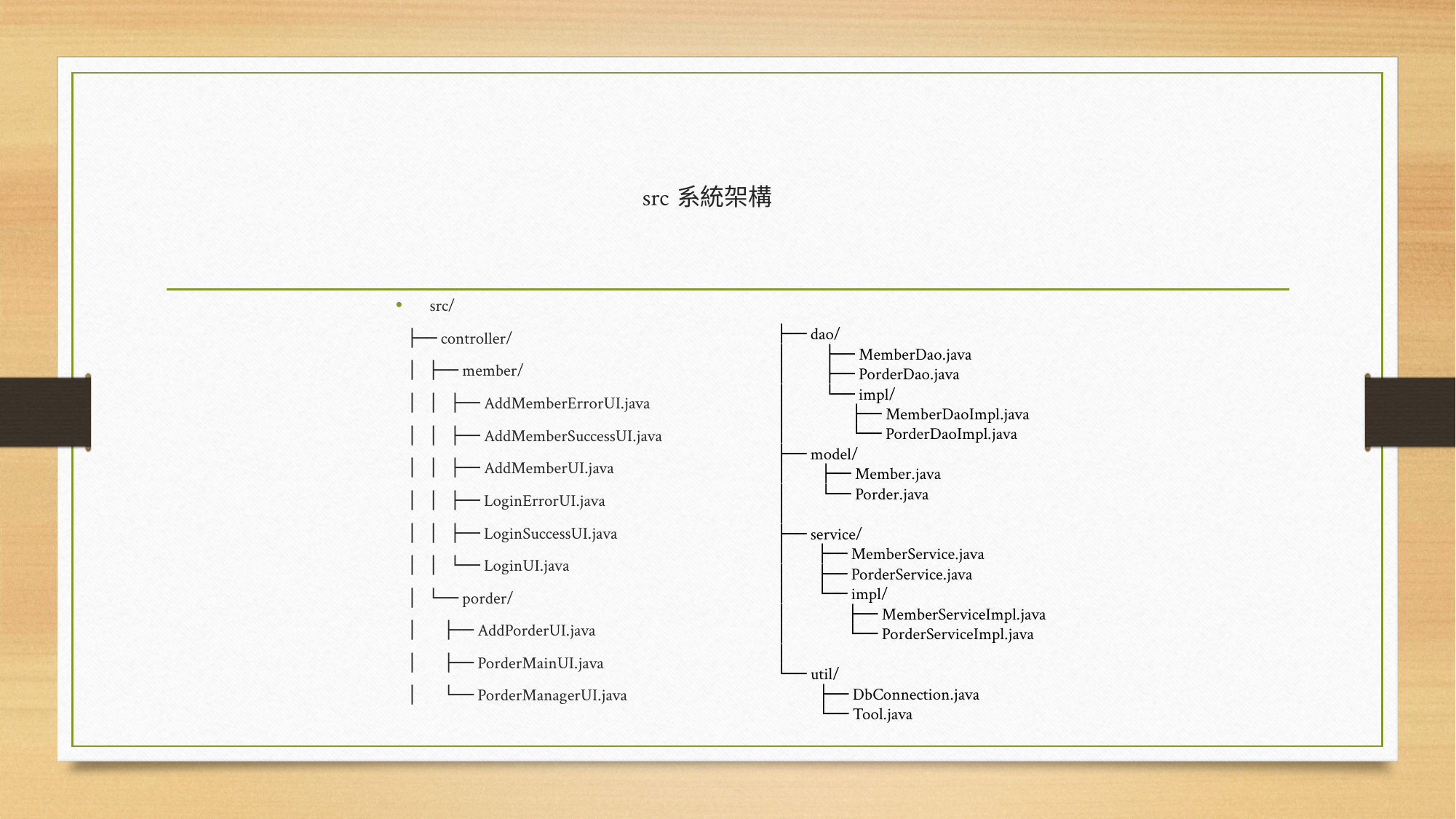

# src 系統架構
src/
   ├── controller/
   │   ├── member/
   │   │   ├── AddMemberErrorUI.java
   │   │   ├── AddMemberSuccessUI.java
   │   │   ├── AddMemberUI.java
   │   │   ├── LoginErrorUI.java
   │   │   ├── LoginSuccessUI.java
   │   │   └── LoginUI.java
   │   └── porder/
   │       ├── AddPorderUI.java
   │       ├── PorderMainUI.java
   │       └── PorderManagerUI.java
 ├── dao/
 │          ├── MemberDao.java
 │          ├── PorderDao.java
 │          └── impl/
 │                 ├── MemberDaoImpl.java
 │                 └── PorderDaoImpl.java
 ├── model/
 │         ├── Member.java
 │         └── Porder.java
 │
 ├── service/
 │        ├── MemberService.java
 │        ├── PorderService.java
 │        └── impl/
 │                ├── MemberServiceImpl.java
 │                └── PorderServiceImpl.java
 │
 └── util/
            ├── DbConnection.java
            └── Tool.java